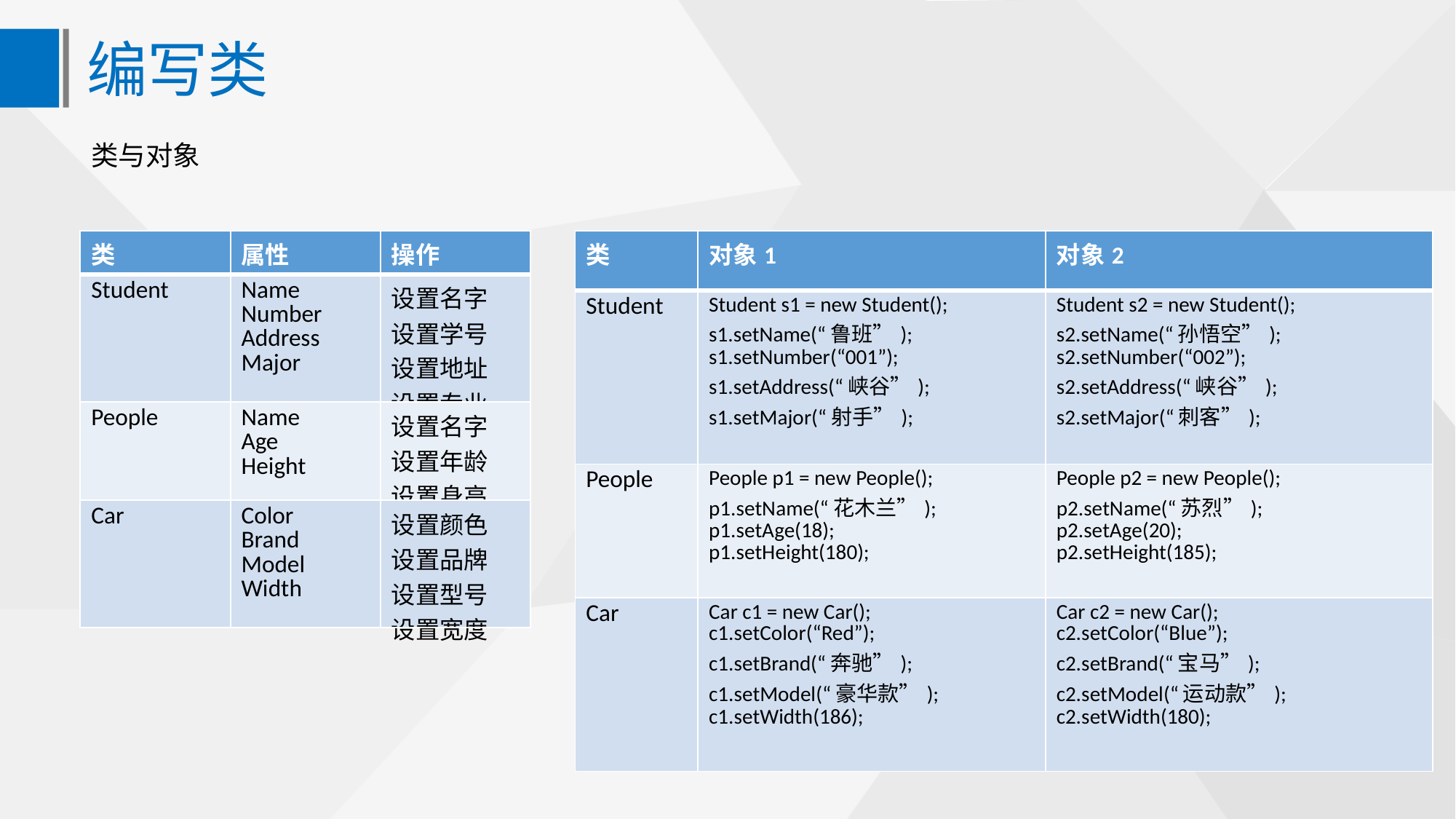

编写类

类与对象
| 类 | 属性 | 操作 |
| --- | --- | --- |
| Student | Name Number Address Major | 设置名字 设置学号 设置地址 设置专业 |
| People | Name Age Height | 设置名字 设置年龄 设置身高 |
| Car | Color Brand Model Width | 设置颜色 设置品牌 设置型号 设置宽度 |
| 类 | 对象1 | 对象2 |
| --- | --- | --- |
| Student | Student s1 = new Student(); s1.setName(“鲁班”); s1.setNumber(“001”); s1.setAddress(“峡谷”); s1.setMajor(“射手”); | Student s2 = new Student(); s2.setName(“孙悟空”); s2.setNumber(“002”); s2.setAddress(“峡谷”); s2.setMajor(“刺客”); |
| People | People p1 = new People(); p1.setName(“花木兰”); p1.setAge(18); p1.setHeight(180); | People p2 = new People(); p2.setName(“苏烈”); p2.setAge(20); p2.setHeight(185); |
| Car | Car c1 = new Car(); c1.setColor(“Red”); c1.setBrand(“奔驰”); c1.setModel(“豪华款”); c1.setWidth(186); | Car c2 = new Car(); c2.setColor(“Blue”); c2.setBrand(“宝马”); c2.setModel(“运动款”); c2.setWidth(180); |